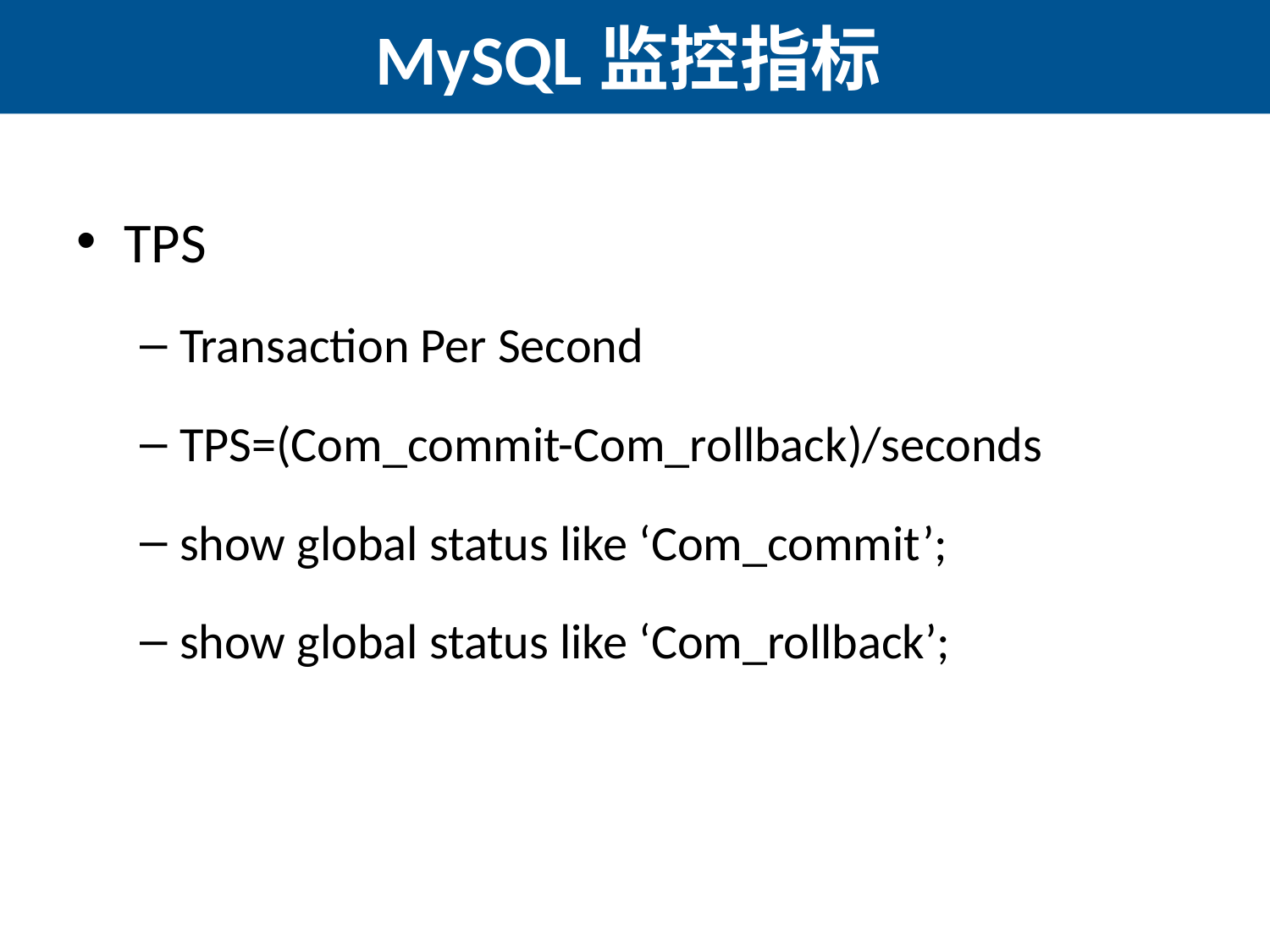

# MySQL监控指标
TPS
Transaction Per Second
TPS=(Com_commit-Com_rollback)/seconds
show global status like ‘Com_commit’;
show global status like ‘Com_rollback’;